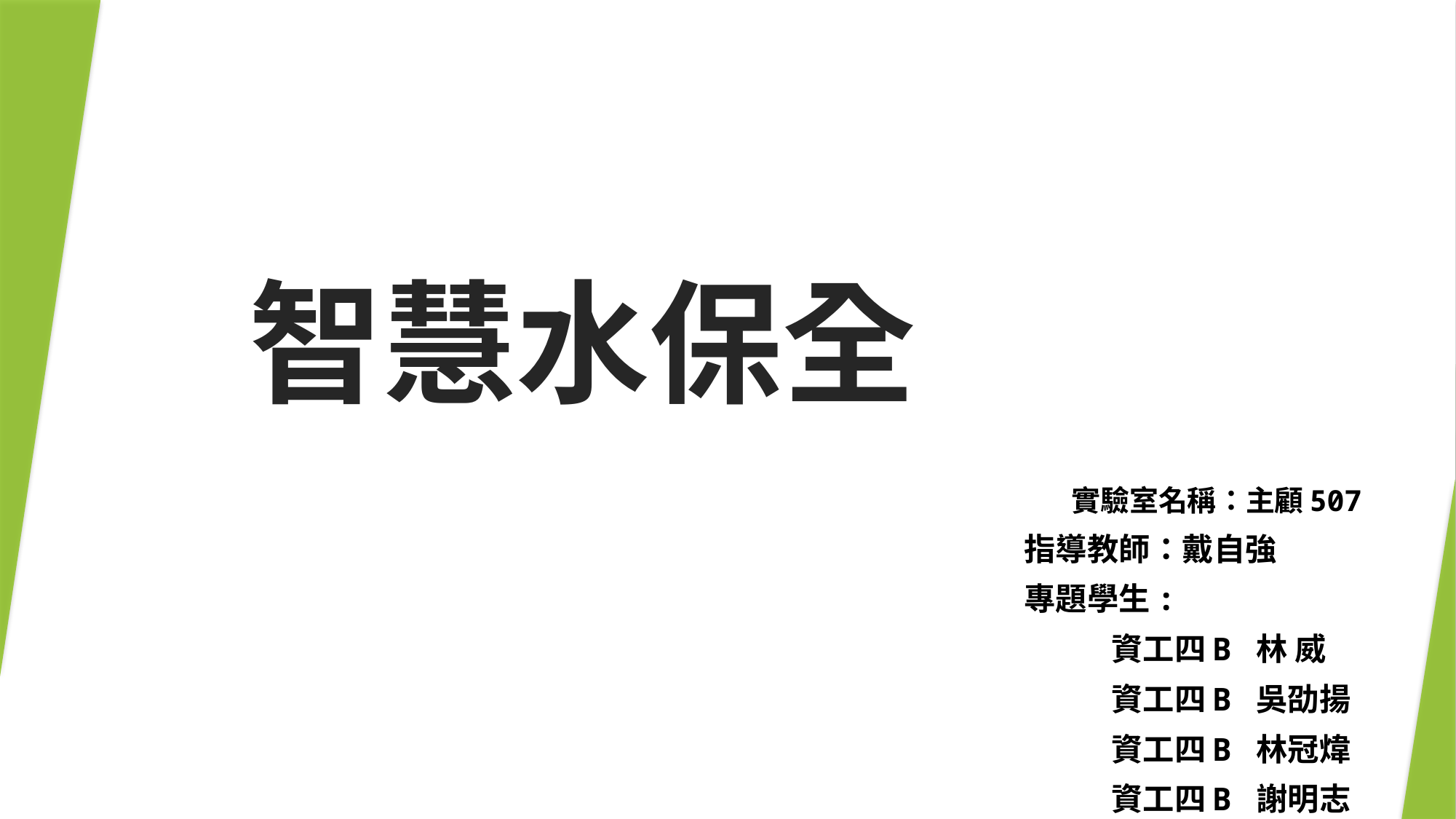

# 智慧水保全
實驗室名稱：主顧507
指導教師：戴自強
專題學生:
	資工四B 林 威
	資工四B 吳劭揚
	資工四B 林冠煒
	資工四B 謝明志